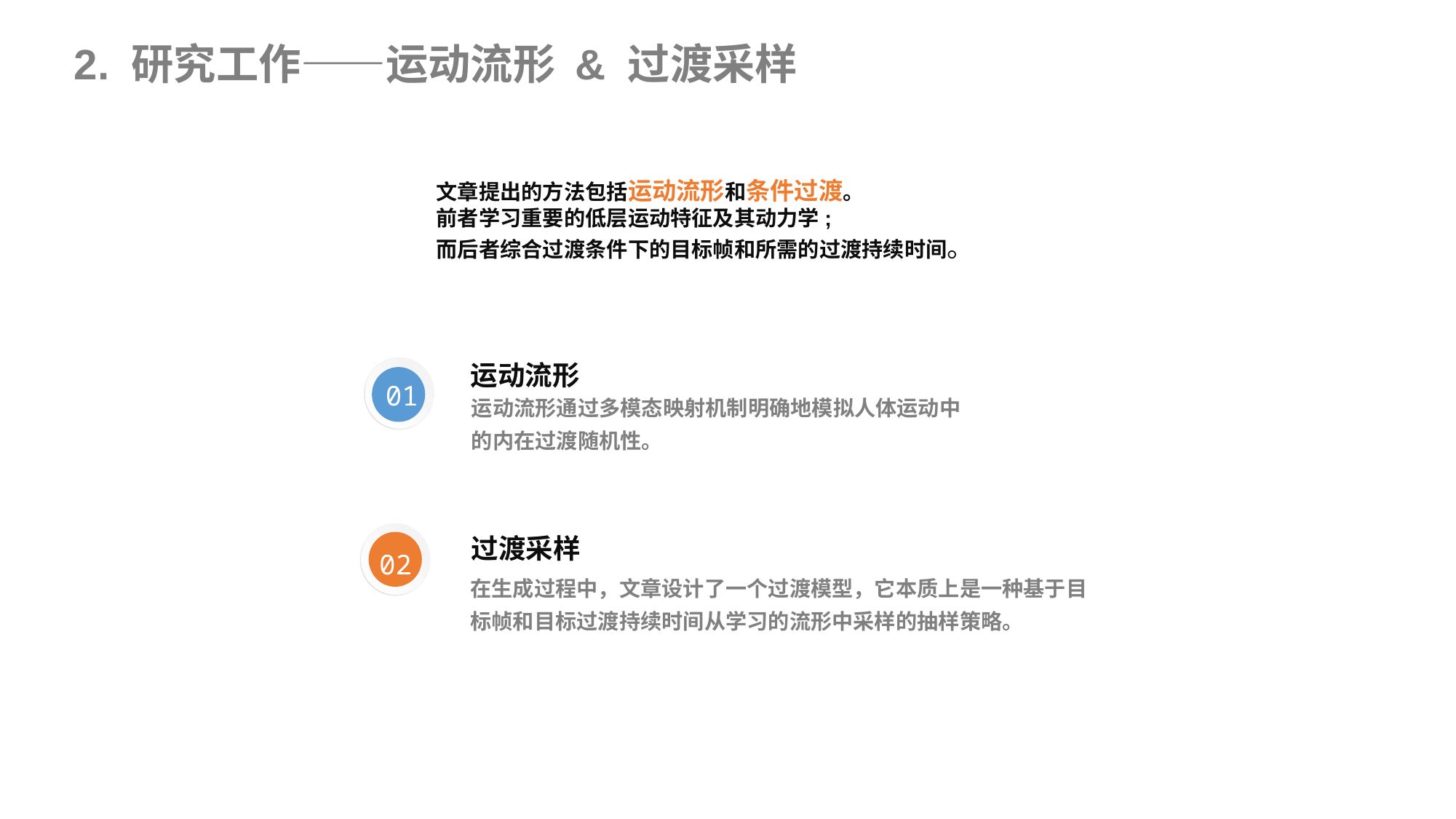

2. 研究工作——运动流形 & 过渡采样
文章提出的方法包括运动流形和条件过渡。
前者学习重要的低层运动特征及其动力学;
而后者综合过渡条件下的目标帧和所需的过渡持续时间。
运动流形
运动流形通过多模态映射机制明确地模拟人体运动中的内在过渡随机性。

01
过渡采样
在生成过程中，文章设计了一个过渡模型，它本质上是一种基于目标帧和目标过渡持续时间从学习的流形中采样的抽样策略。

02